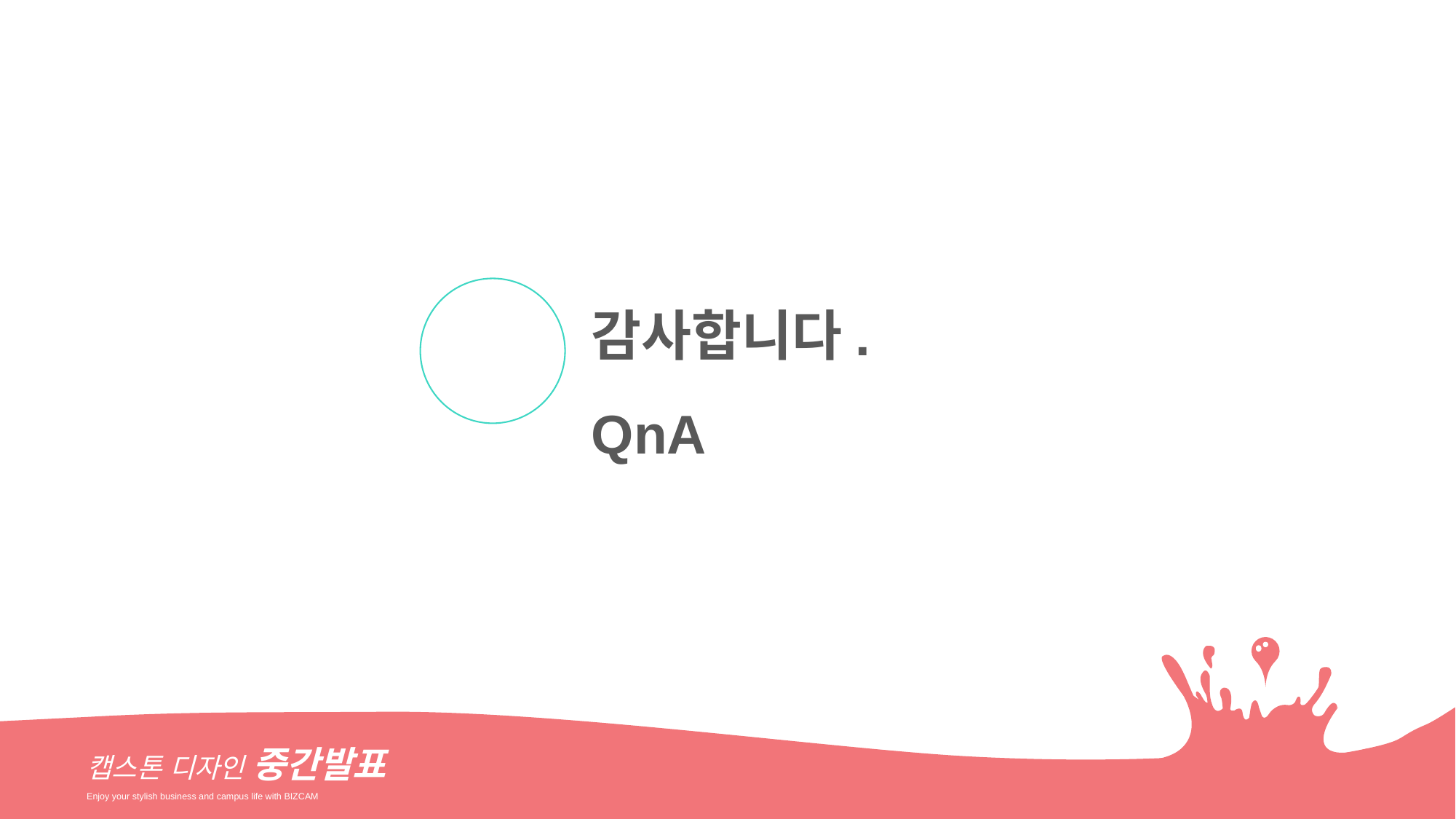

감사합니다.
QnA

캡스톤 디자인 중간발표
Enjoy your stylish business and campus life with BIZCAM